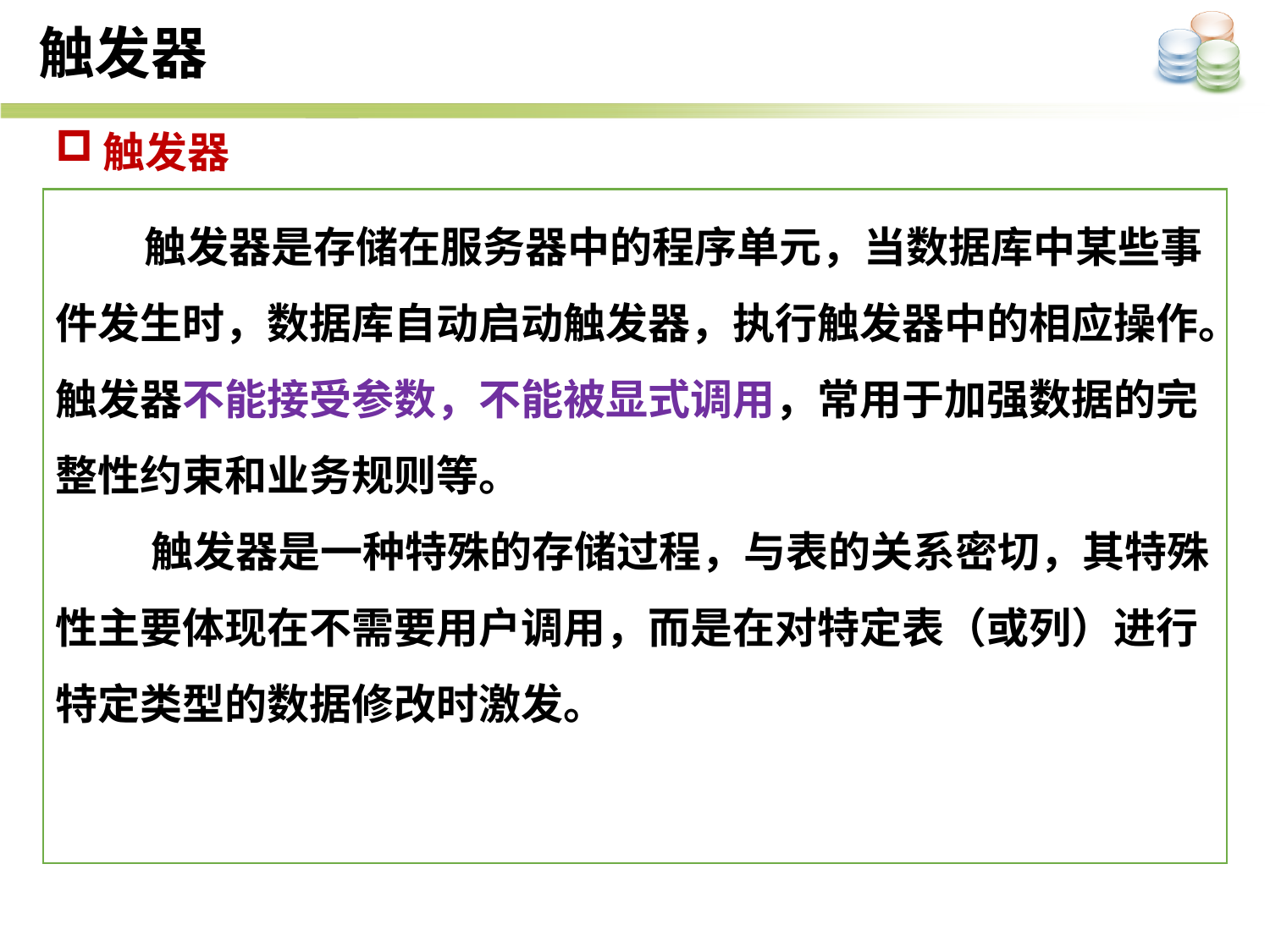

触发器
触发器
          触发器是存储在服务器中的程序单元，当数据库中某些事件发生时，数据库自动启动触发器，执行触发器中的相应操作。触发器不能接受参数，不能被显式调用，常用于加强数据的完整性约束和业务规则等。
         触发器是一种特殊的存储过程，与表的关系密切，其特殊性主要体现在不需要用户调用，而是在对特定表（或列）进行特定类型的数据修改时激发。

36